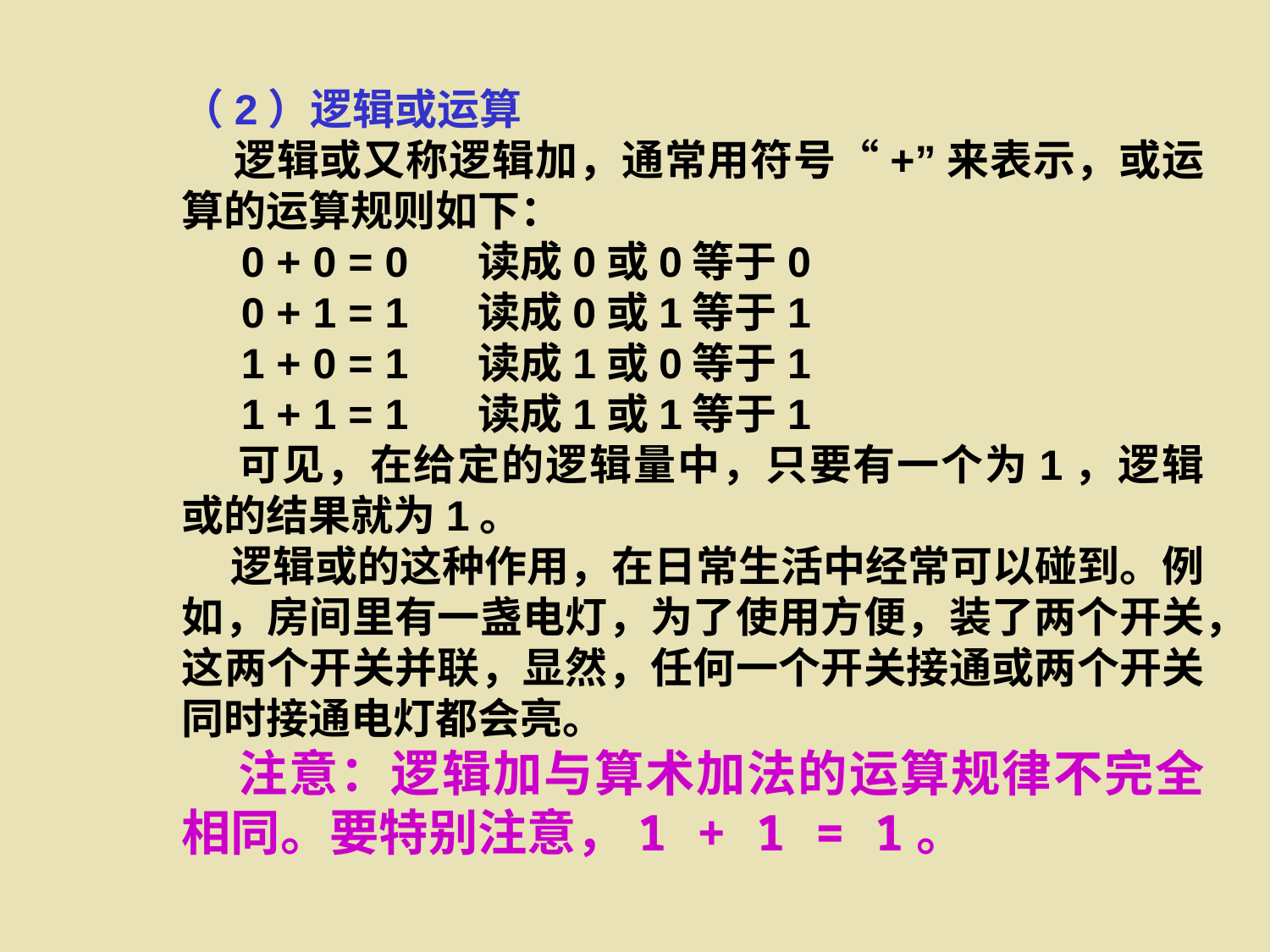

（2）逻辑或运算
    逻辑或又称逻辑加，通常用符号“+”来表示，或运算的运算规则如下：
     0 + 0 = 0     读成0或0等于0
     0 + 1 = 1     读成0或1等于1
     1 + 0 = 1     读成1或0等于1
     1 + 1 = 1     读成1或1等于1
    可见，在给定的逻辑量中，只要有一个为1，逻辑或的结果就为1。
    逻辑或的这种作用，在日常生活中经常可以碰到。例如，房间里有一盏电灯，为了使用方便，装了两个开关，这两个开关并联，显然，任何一个开关接通或两个开关同时接通电灯都会亮。
    注意：逻辑加与算术加法的运算规律不完全相同。要特别注意，1 + 1 = 1。